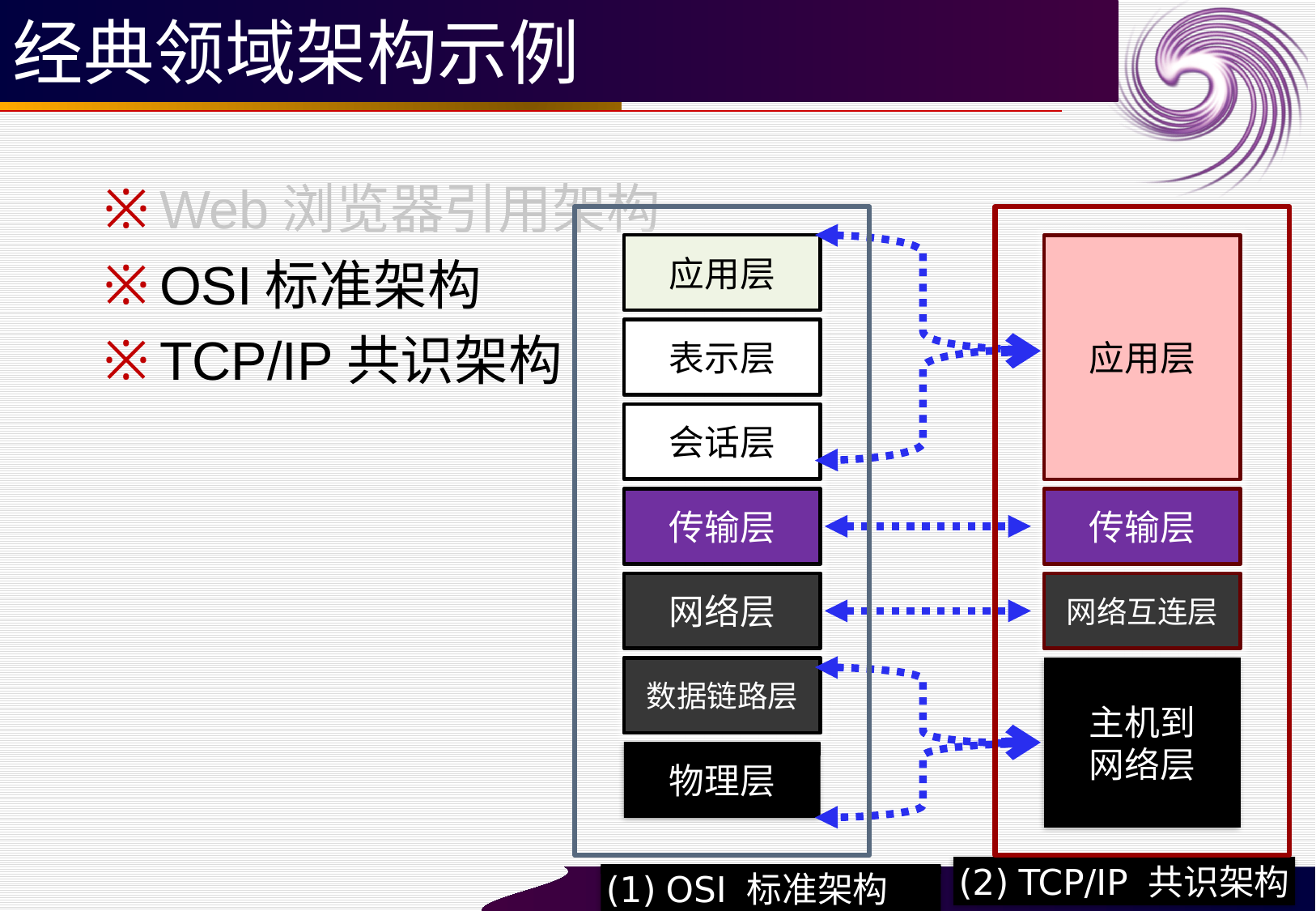

# 经典领域架构示例
Web浏览器引用架构
OSI标准架构
TCP/IP共识架构

应用层
应用层

表示层
会话层
传输层
传输层
网络层
网络互连层
数据链路层
主机到
网络层

物理层
(2) TCP/IP 共识架构
(1) OSI 标准架构